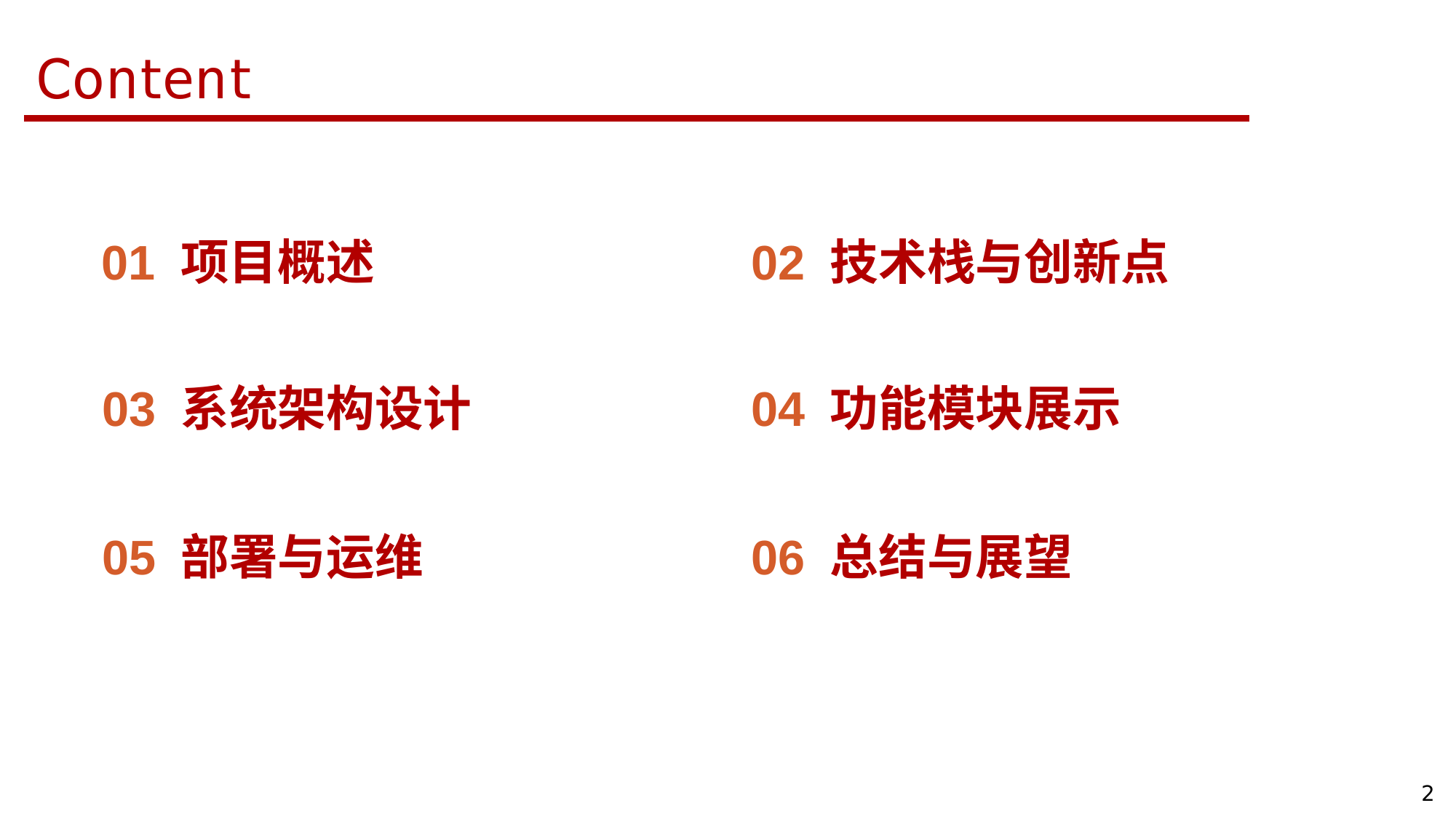

Content

01 项目概述
02 技术栈与创新点
04 功能模块展示
03 系统架构设计
05 部署与运维
06 总结与展望

2